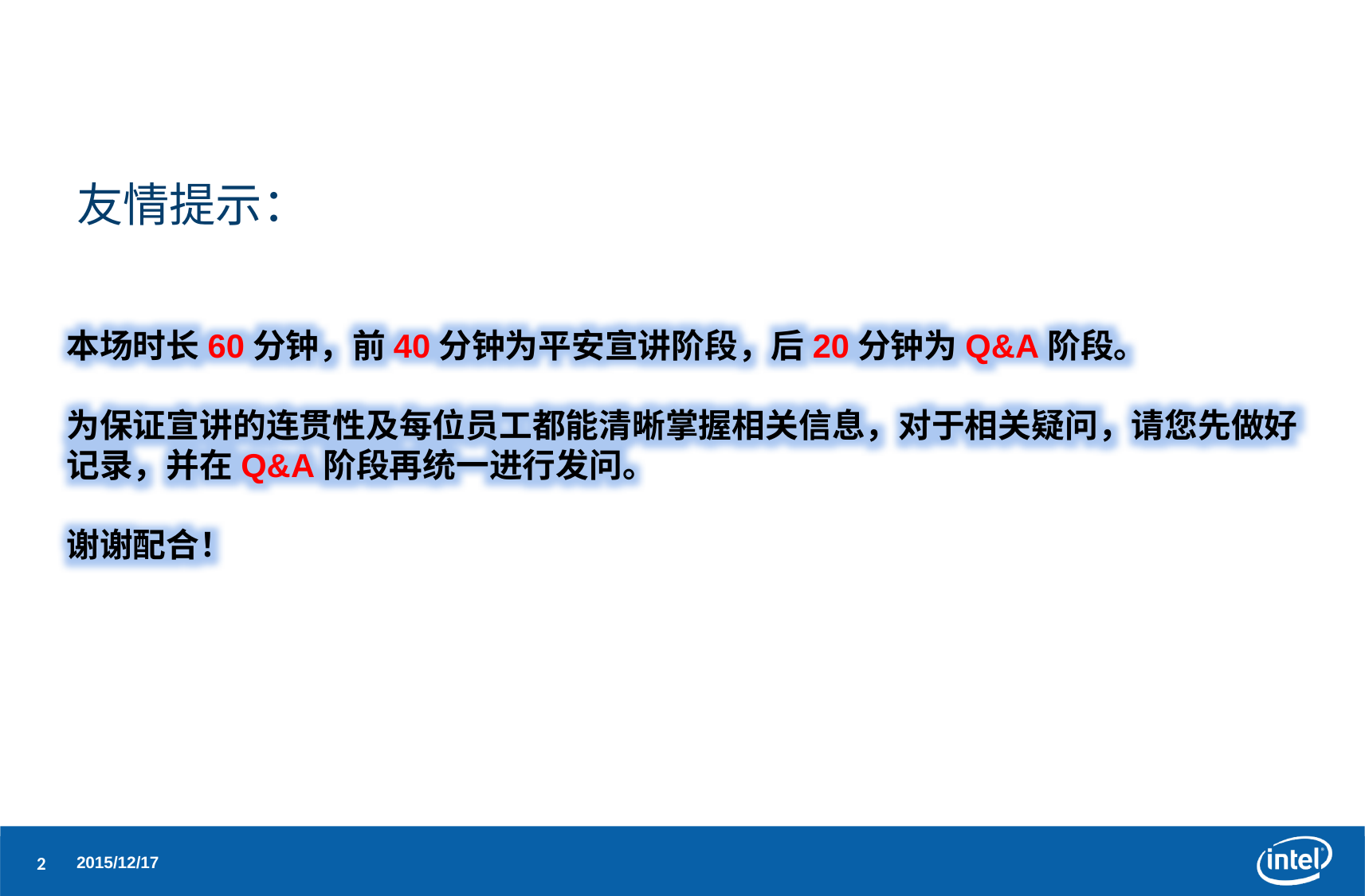

友情提示：
本场时长60分钟，前40分钟为平安宣讲阶段，后20分钟为Q&A阶段。

为保证宣讲的连贯性及每位员工都能清晰掌握相关信息，对于相关疑问，请您先做好记录，并在Q&A阶段再统一进行发问。

谢谢配合！

2
2015/12/17